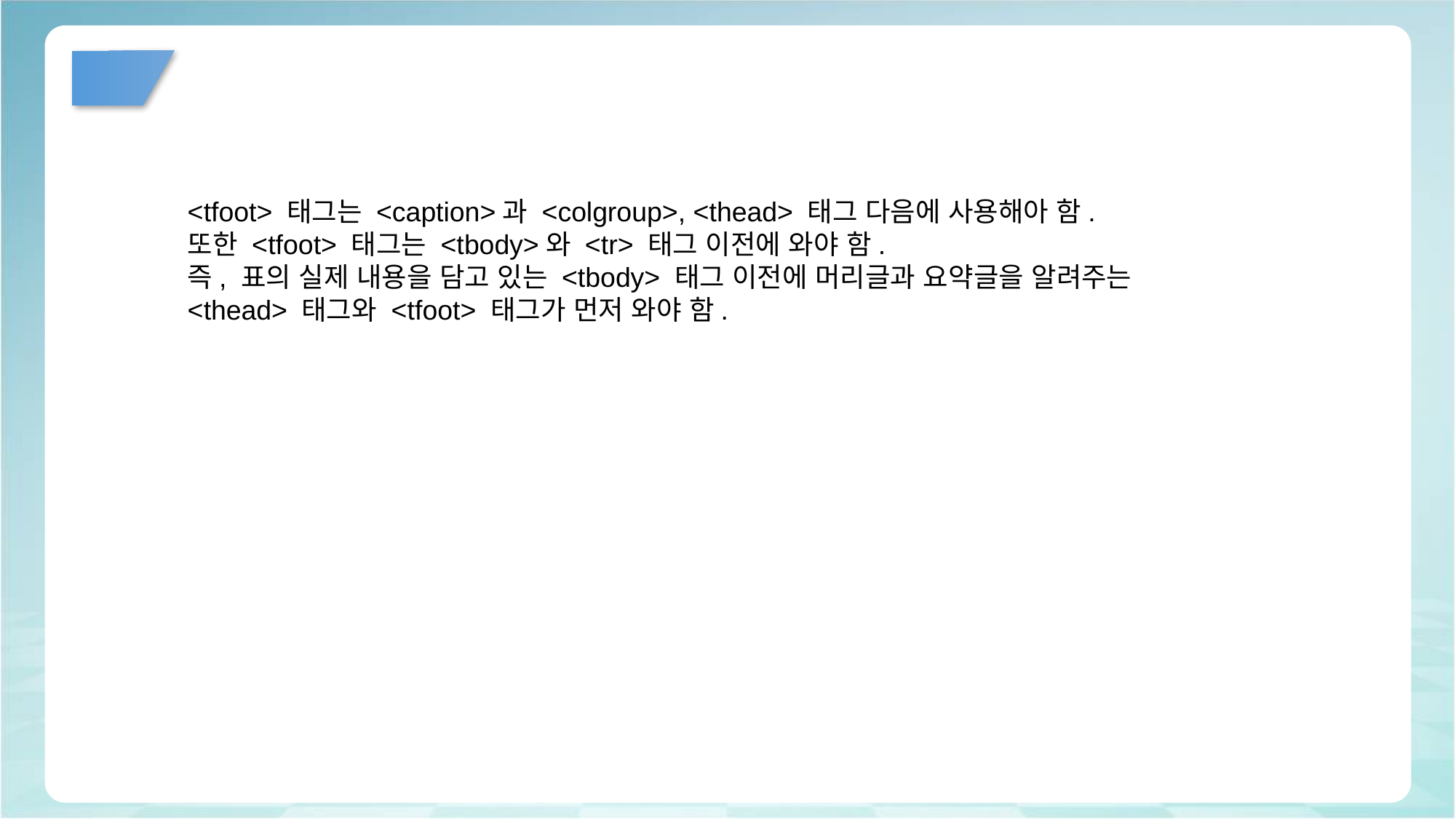

#
<tfoot> 태그는 <caption>과 <colgroup>, <thead> 태그 다음에 사용해아 함.
또한 <tfoot> 태그는 <tbody>와 <tr> 태그 이전에 와야 함.
즉, 표의 실제 내용을 담고 있는 <tbody> 태그 이전에 머리글과 요약글을 알려주는
<thead> 태그와 <tfoot> 태그가 먼저 와야 함.